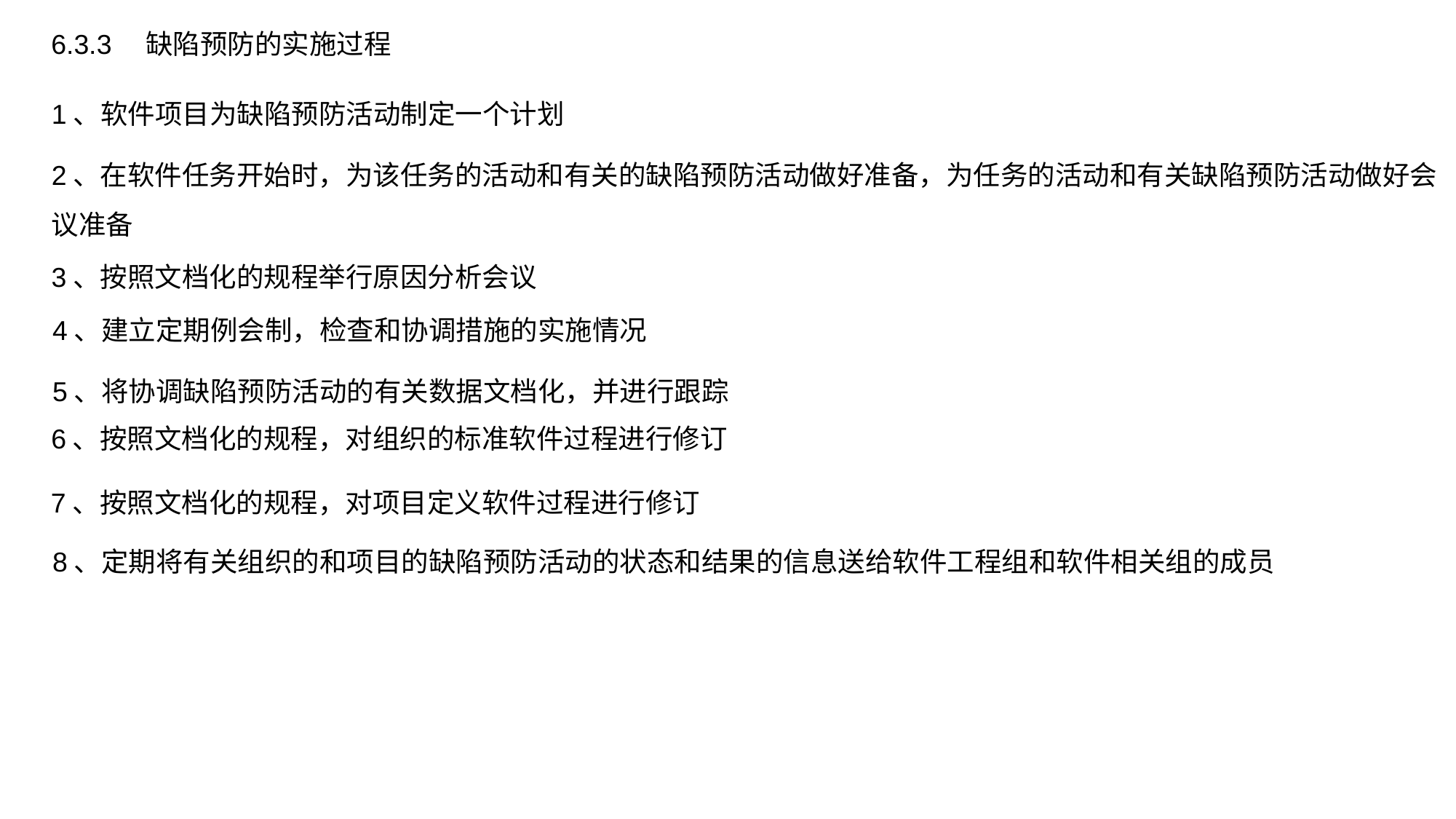

6.3.3　缺陷预防的实施过程
1、软件项目为缺陷预防活动制定一个计划
该计划内容包括：
1）确定将要开展的缺陷预防活动（例如：任务准备会和原因分析会）。
2）规定缺陷预防活动的日程安排表。
3）指派职责和所需的资源。
4）需经同行评审。
2、在软件任务开始时，为该任务的活动和有关的缺陷预防活动做好准备，为任务的活动和有关缺陷预防活动做好会议准备
讨论的内容包括：
1）该任务的软件过程、标准、程序、方法和工具。
2）拟定任务所需要的和有用的数据输入。
3）对所产生的输出数据，尽可能地用例子来说明。
4）拟定用来评价输出的方法。
5）拟定用来检查对软件过程所遵循程度的方法。
6）拟定在当前阶段里可能产生的错误清单，并提出预防措施。
7）考虑有关小组的设置和人员安排。
8）拟定任务日程表
9）拟定该任务和软件项目的软件产品质量目标。

2、在软件任务开始时，为该任务的活动和有关的缺陷预防活动做好准备，为任务的活动和有关缺陷预防活动做好会议准备

3、按照文档化的规程举行原因分析会议
该规程内容包括：
1）实施软件任务的每个小组召开原因分析会议。
2）委派经过培训和有经验的人来主持原因分析会议。
3）识别和分析缺陷以确定其根本原因。
4）对产生缺陷的根本原因进行分类。
5）制定预防措施，并写成文档。
6）对缺陷的共同原因进行鉴别、分类和文档化。
7）将每次原因分析会议的结果记录存档，供组织和其他项目使用。
3、按照文档化的规程举行原因分析会议

4、建立定期例会制，检查和协调措施的实施情况
参与协调缺陷预防活动的每个组要定期开会，会议要完成以下任务：
1）评审原因分析会议的结果，并选择出可采纳的建议措施。
2）评审从其他小组转交过来的建议措施，从中选择可采纳的措施。
3）对组织中其他小组所采取的措施进行评审，以评估其应用情况是否正确。
4）分析不同的建议措施，并设置优先级。
5）调整组织中活动组的级别，并重新安排行动措施。
6）将决策的依据记入文档，并将决策信息反馈给提议者。
7）落实所建议的各项措施。
8）评价缺陷预防实验所产生的结果，并在适当时将实验成功的部分纳入项目或组织的软件过程中。
9）跟踪各项措施的执行状态。
10）把对组织的标准软件过程和项目定义软件过程的软件过程改进建议文档化。
11）评审和验证已完成的各项措施。
4、建立定期例会制，检查和协调措施的实施情况
5、将协调缺陷预防活动的有关数据文档化，并进行跟踪
1）把在原因分析会上确定的建议措施文档化。
2）把建议措施中建议的每项活动文档化。
3）对缺陷预防数据进行管理和控制。
5.将协调缺陷预防活动的有关数据文档化，并进行跟踪1）把在原因分析会上确定的建议措施文档化。
5、将协调缺陷预防活动的有关数据文档化，并进行跟踪

6、按照文档化的规程，对组织的标准软件过程进行修订
6、按照文档化的规程，对组织的标准软件过程进行修订
7、按照文档化的规程，对项目定义软件过程进行修订
8、定期将有关组织的和项目的缺陷预防活动的状态和结果的信息送给软件工程组和软件相关组的成员
7、按照文档化的规程，对项目定义软件过程进行修订
8、定期将有关组织的和项目的缺陷预防活动的状态和结果的信息送给软件工程组和软件相关组的成员